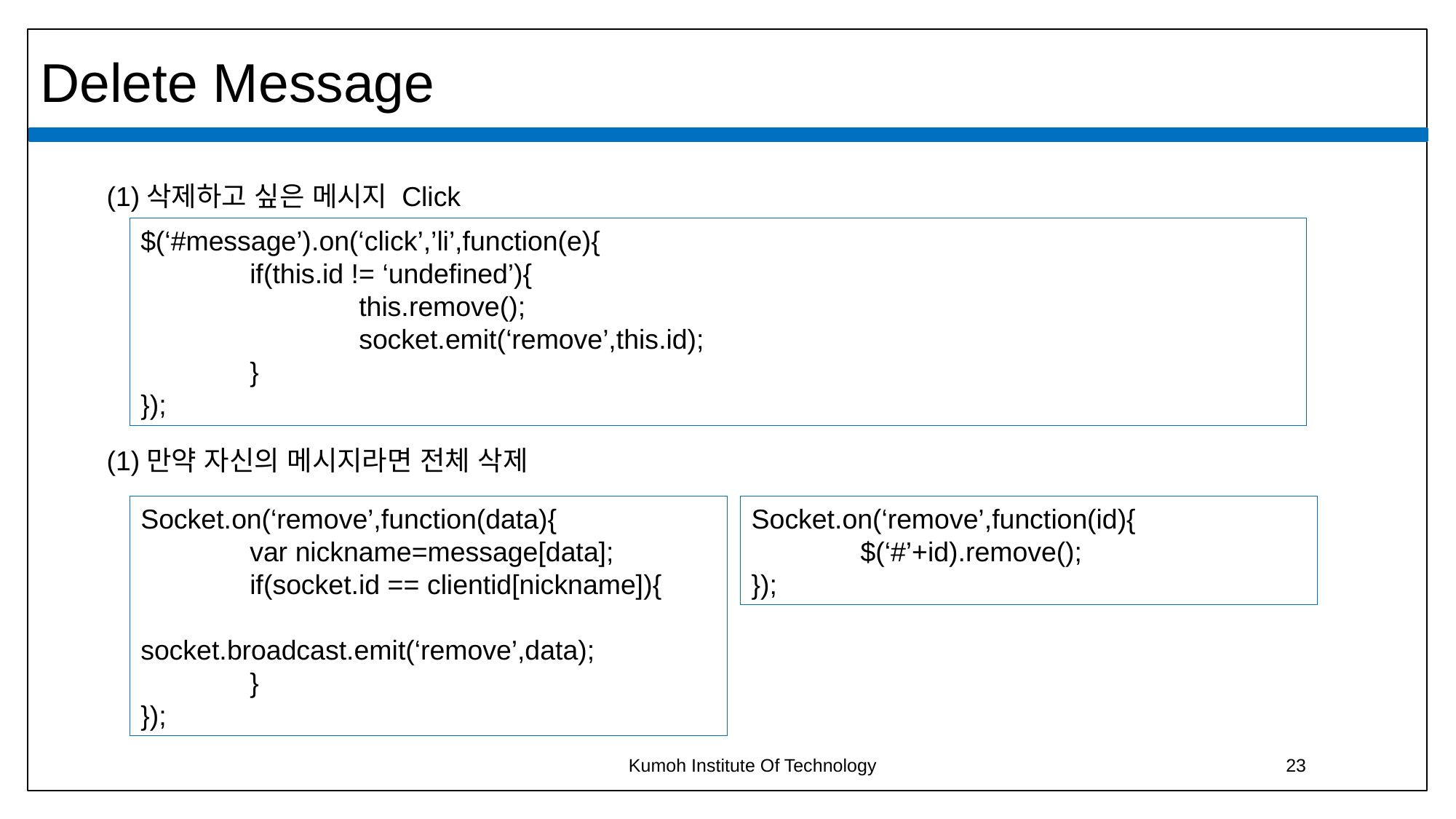

Delete Message

(1)삭제하고 싶은 메시지 Click
$(‘#message’).on(‘click’,’li’,function(e){
	if(this.id != ‘undefined’){
		this.remove();
		socket.emit(‘remove’,this.id);
	}
});
(1)만약 자신의 메시지라면 전체 삭제
Socket.on(‘remove’,function(data){
	var nickname=message[data];
	if(socket.id == clientid[nickname]){
		socket.broadcast.emit(‘remove’,data);
	}
});
Socket.on(‘remove’,function(id){
	$(‘#’+id).remove();
});
Kumoh Institute Of Technology
23